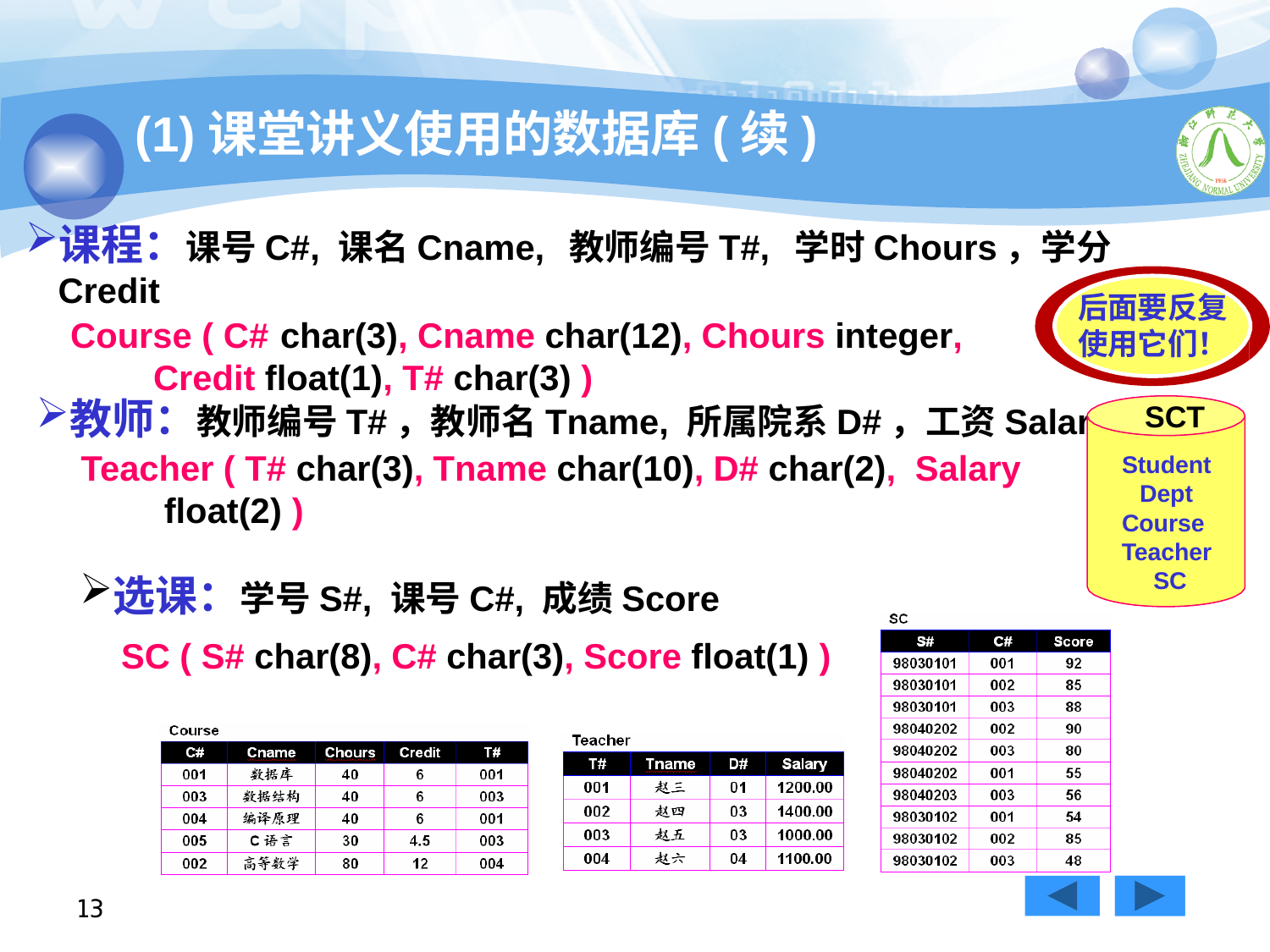

# (1)课堂讲义使用的数据库(续)
课程：课号C#, 课名Cname, 教师编号T#, 学时Chours，学分Credit
Course ( C#	char(3), Cname char(12), Chours integer,
Credit float(1), T# char(3) )

后面要反复 使用它们！
SCT
Student  Dept  Course  Teacher  SC
教师：教师编号T#，教师名Tname, 所属院系D#，工资Salary
Teacher ( T# char(3), Tname char(10), D# char(2),  Salary float(2) )

选课：学号S#, 课号C#, 成绩Score
SC ( S# char(8), C# char(3), Score float(1) )

13